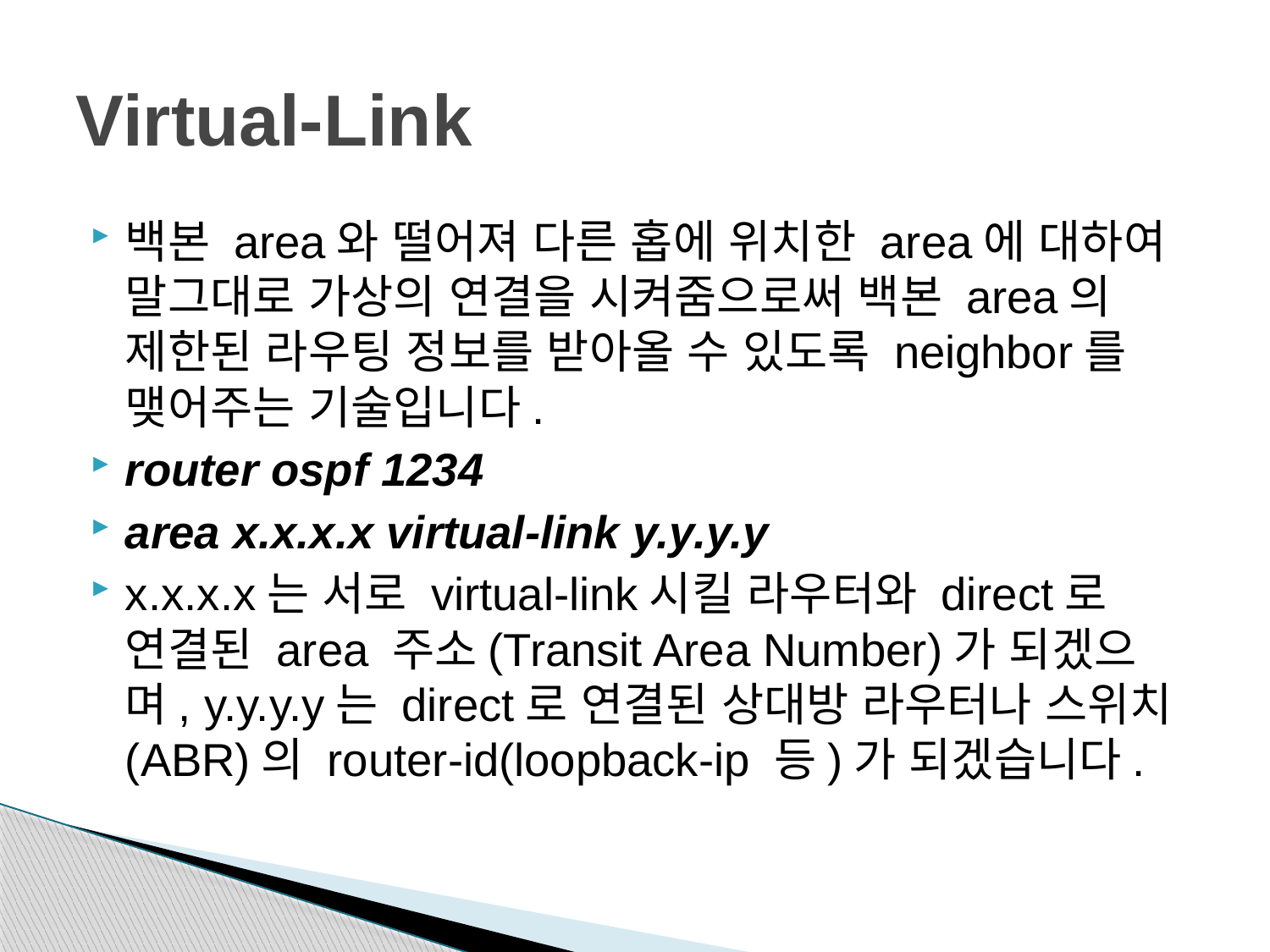

# Virtual-Link
백본 area와 떨어져 다른 홉에 위치한 area에 대하여 말그대로 가상의 연결을 시켜줌으로써 백본 area의 제한된 라우팅 정보를 받아올 수 있도록 neighbor를 맺어주는 기술입니다.
router ospf 1234
area x.x.x.x virtual-link y.y.y.y
x.x.x.x는 서로 virtual-link시킬 라우터와 direct로 연결된 area 주소(Transit Area Number)가 되겠으며, y.y.y.y는 direct로 연결된 상대방 라우터나 스위치(ABR)의 router-id(loopback-ip 등)가 되겠습니다.